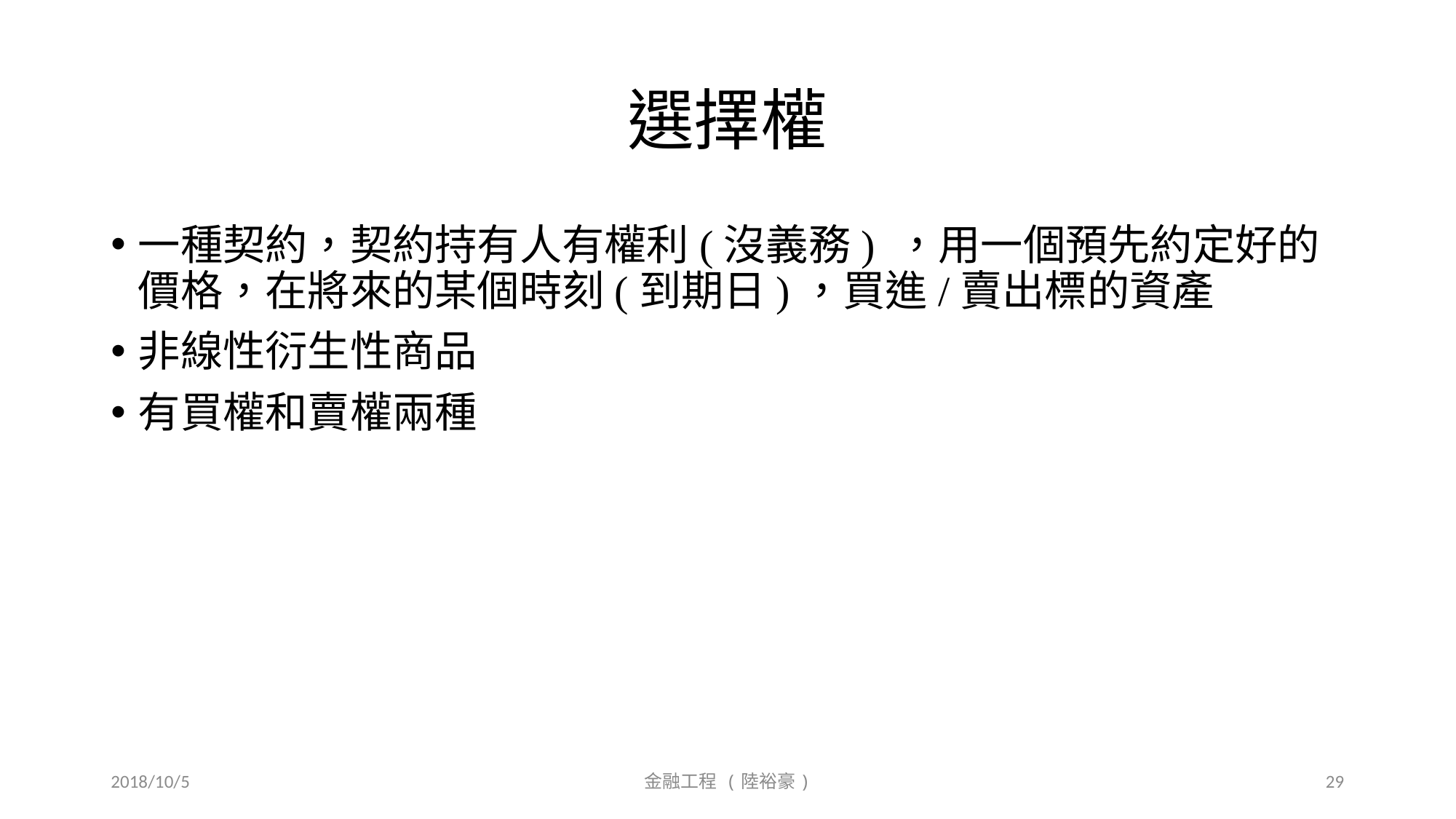

# 選擇權
一種契約，契約持有人有權利(沒義務) ，用一個預先約定好的價格，在將來的某個時刻(到期日)，買進/賣出標的資產
非線性衍生性商品
有買權和賣權兩種

2018/10/5
金融工程 (陸裕豪)
29